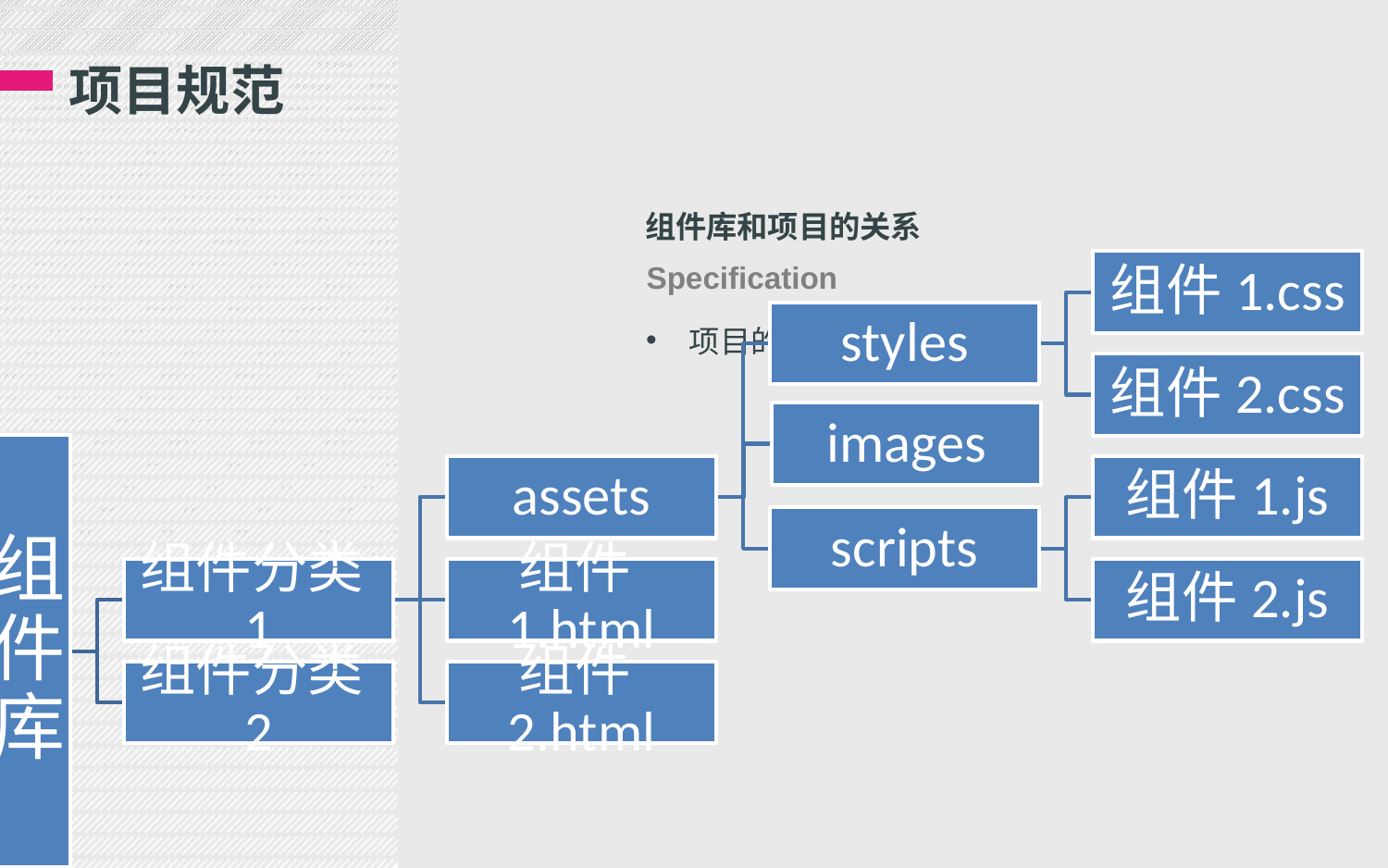

# 项目规范
组件库和项目的关系

组件库
组件分类1
assets
styles
组件1.css
组件2.css
scripts
组件1.js
组件2.js
images
组件1.html
组件2.html
组件分类2
Specification

项目的关系